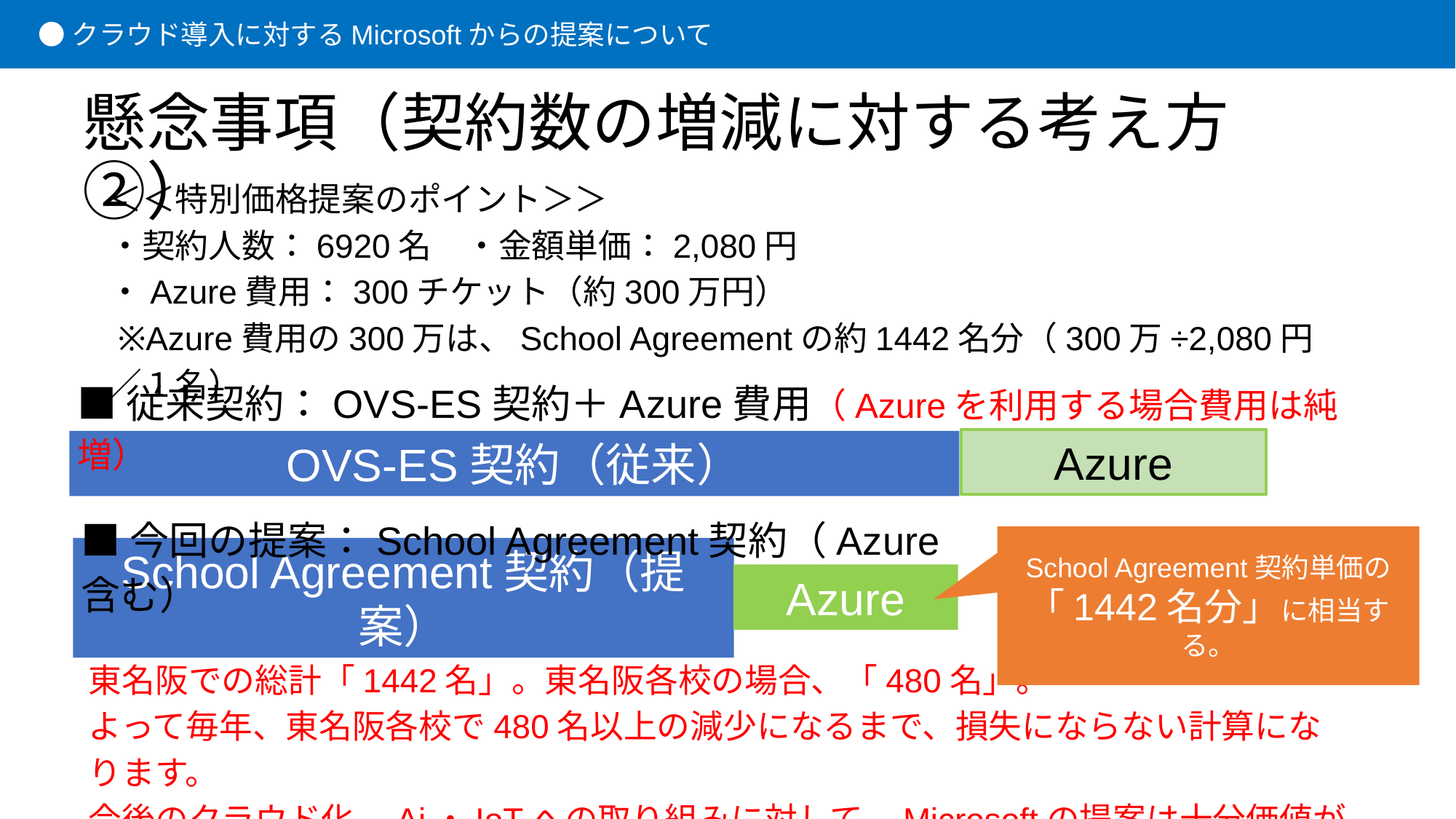

● クラウド導入に対するMicrosoftからの提案について
# 懸念事項（契約数の増減に対する考え方②）
＜＜特別価格提案のポイント＞＞
・契約人数：6920名　・金額単価：2,080円
・Azure費用：300チケット（約300万円）
 ※Azure費用の300万は、School Agreementの約1442名分（300万÷2,080円／１名）
■従来契約：OVS-ES契約＋Azure費用（Azureを利用する場合費用は純増）
Azure
OVS-ES契約（従来）
■今回の提案：School Agreement契約（Azure含む）
School Agreement契約単価の
「1442名分」に相当する。
Azure
School Agreement契約（提案）
東名阪での総計「1442名」。東名阪各校の場合、「480名」。
よって毎年、東名阪各校で480名以上の減少になるまで、損失にならない計算になります。
今後のクラウド化、Ai・IoTへの取り組みに対して、Microsoftの提案は十分価値があります。